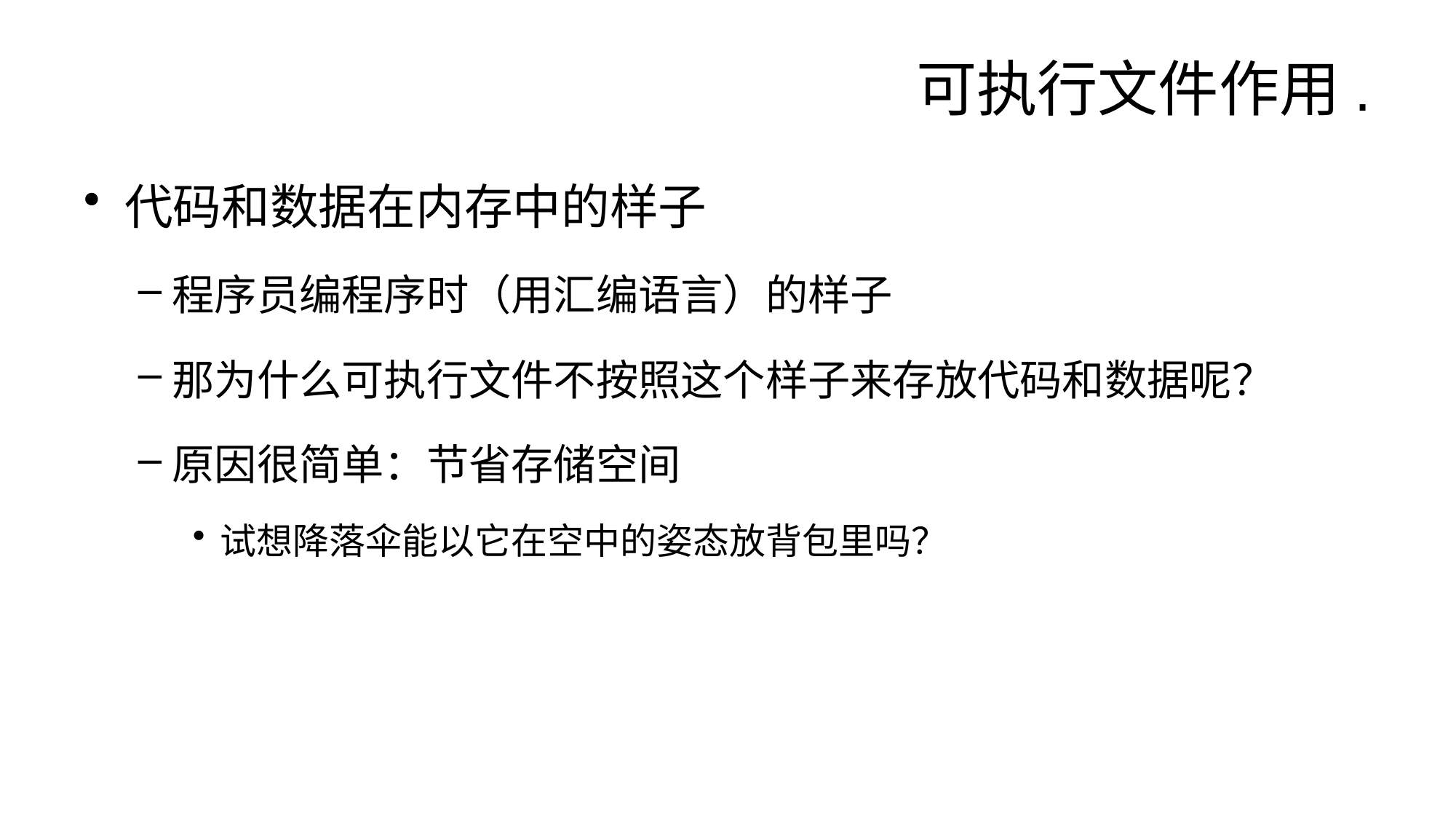

# 可执行文件作用.
代码和数据在内存中的样子
程序员编程序时（用汇编语言）的样子
那为什么可执行文件不按照这个样子来存放代码和数据呢？
原因很简单：节省存储空间
试想降落伞能以它在空中的姿态放背包里吗？